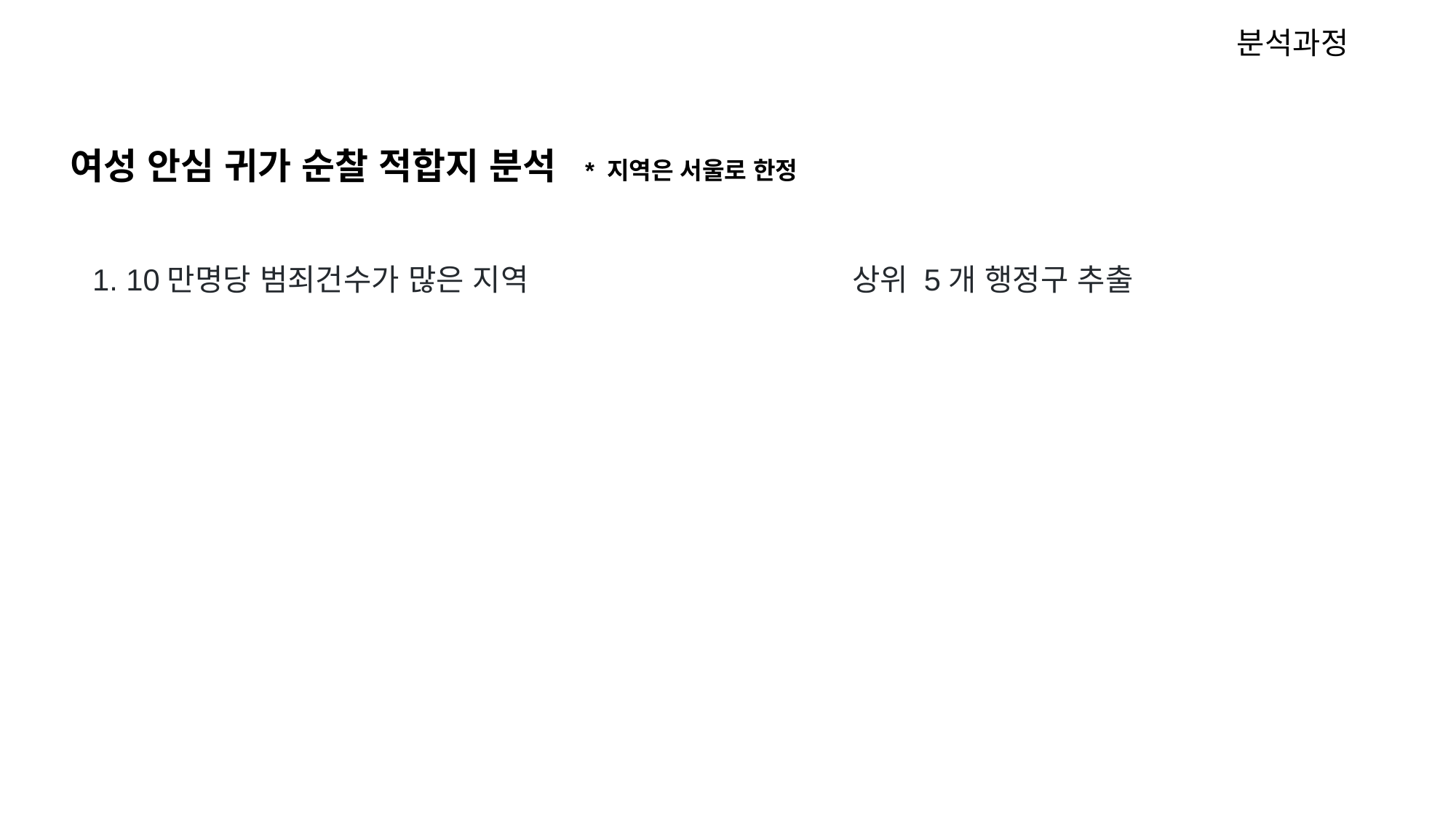

분석과정
여성 안심 귀가 순찰 적합지 분석  * 지역은 서울로 한정
1. 10만명당 범죄건수가 많은 지역
상위 5개 행정구 추출